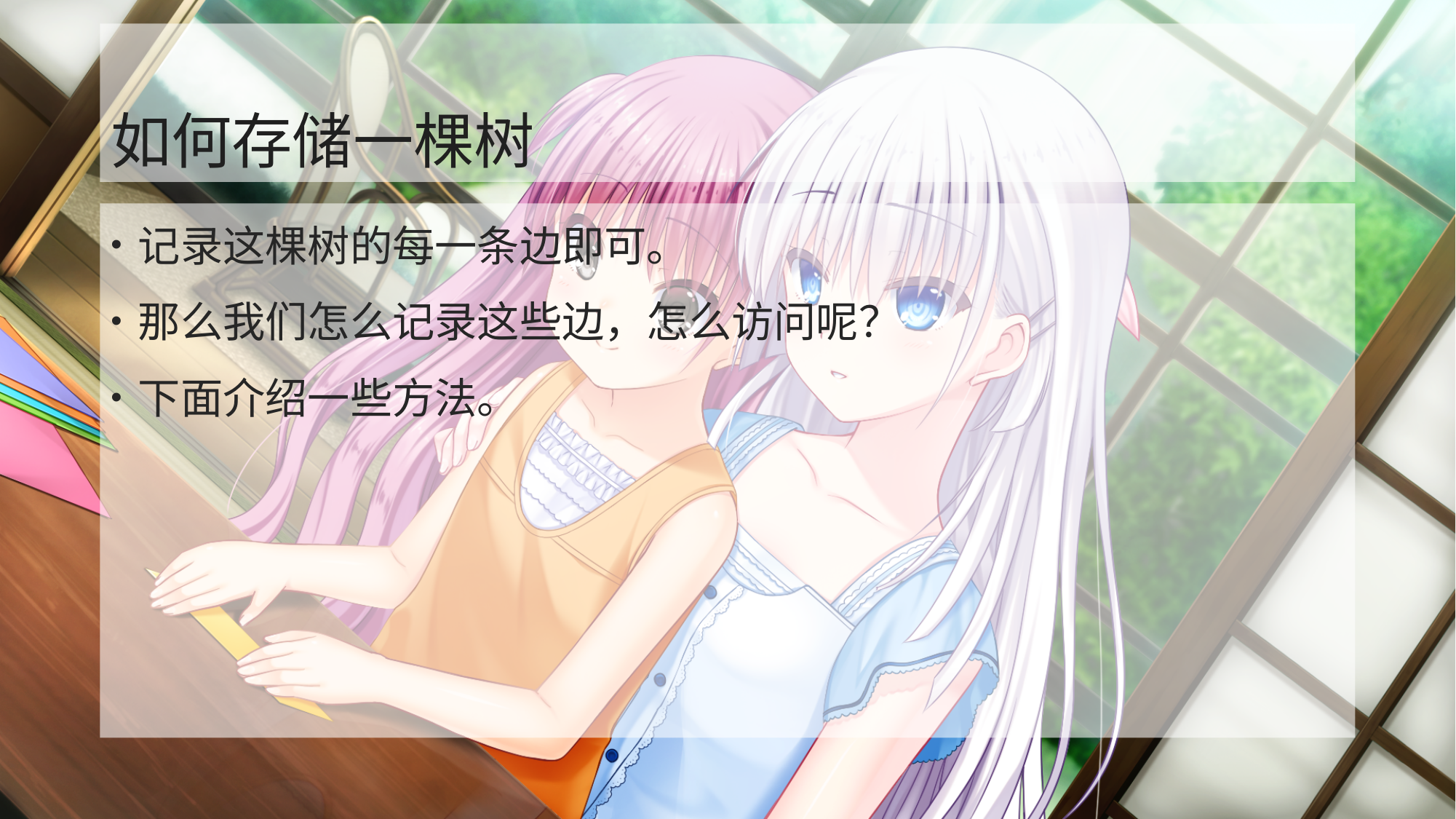

# 如何存储一棵树
记录这棵树的每一条边即可。
那么我们怎么记录这些边，怎么访问呢？
下面介绍一些方法。